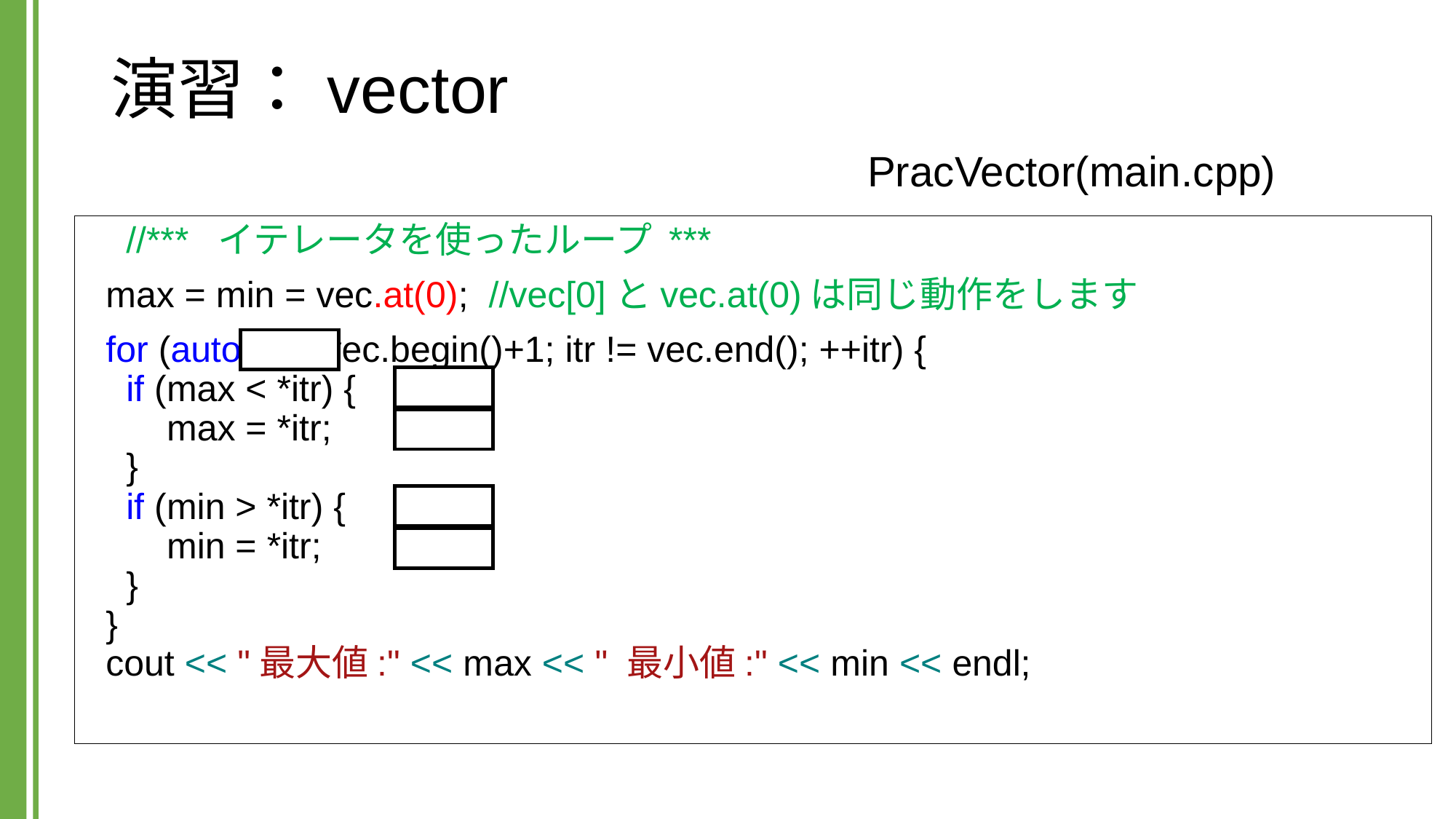

# 演習：vector
PracVector(main.cpp)
    //***  イテレータを使ったループ ***
  max = min = vec.at(0);  //vec[0]とvec.at(0)は同じ動作をします
  for (auto itr = vec.begin()+1; itr != vec.end(); ++itr) {
    if (max < *itr) {
        max = *itr;
    }
    if (min > *itr) {
        min = *itr;
    }
  }
  cout << "最大値:" << max << " 最小値:" << min << endl;